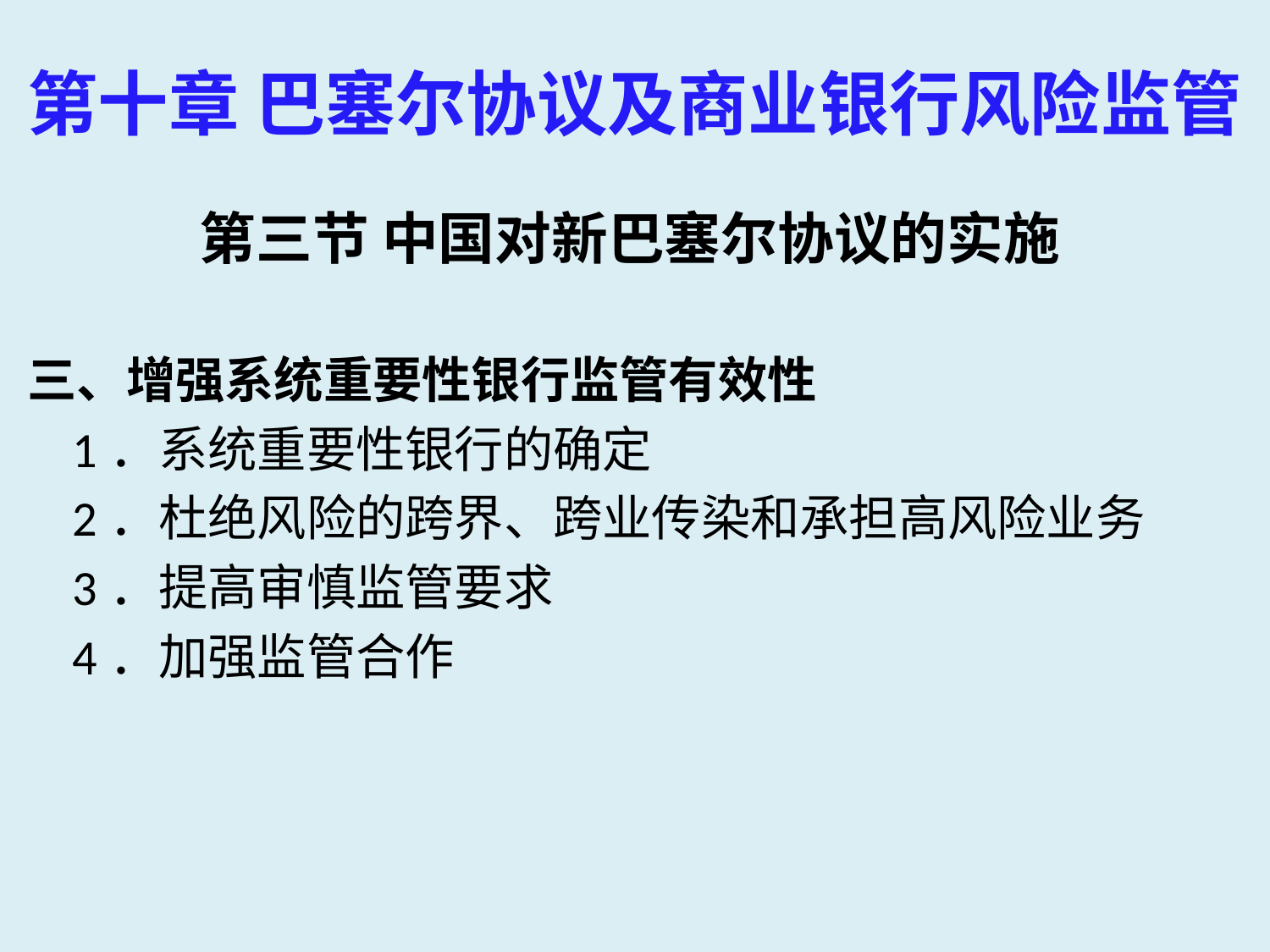

# 第十章 巴塞尔协议及商业银行风险监管
第三节 中国对新巴塞尔协议的实施

三、增强系统重要性银行监管有效性
    1．系统重要性银行的确定
    2．杜绝风险的跨界、跨业传染和承担高风险业务
    3．提高审慎监管要求
    4．加强监管合作

53